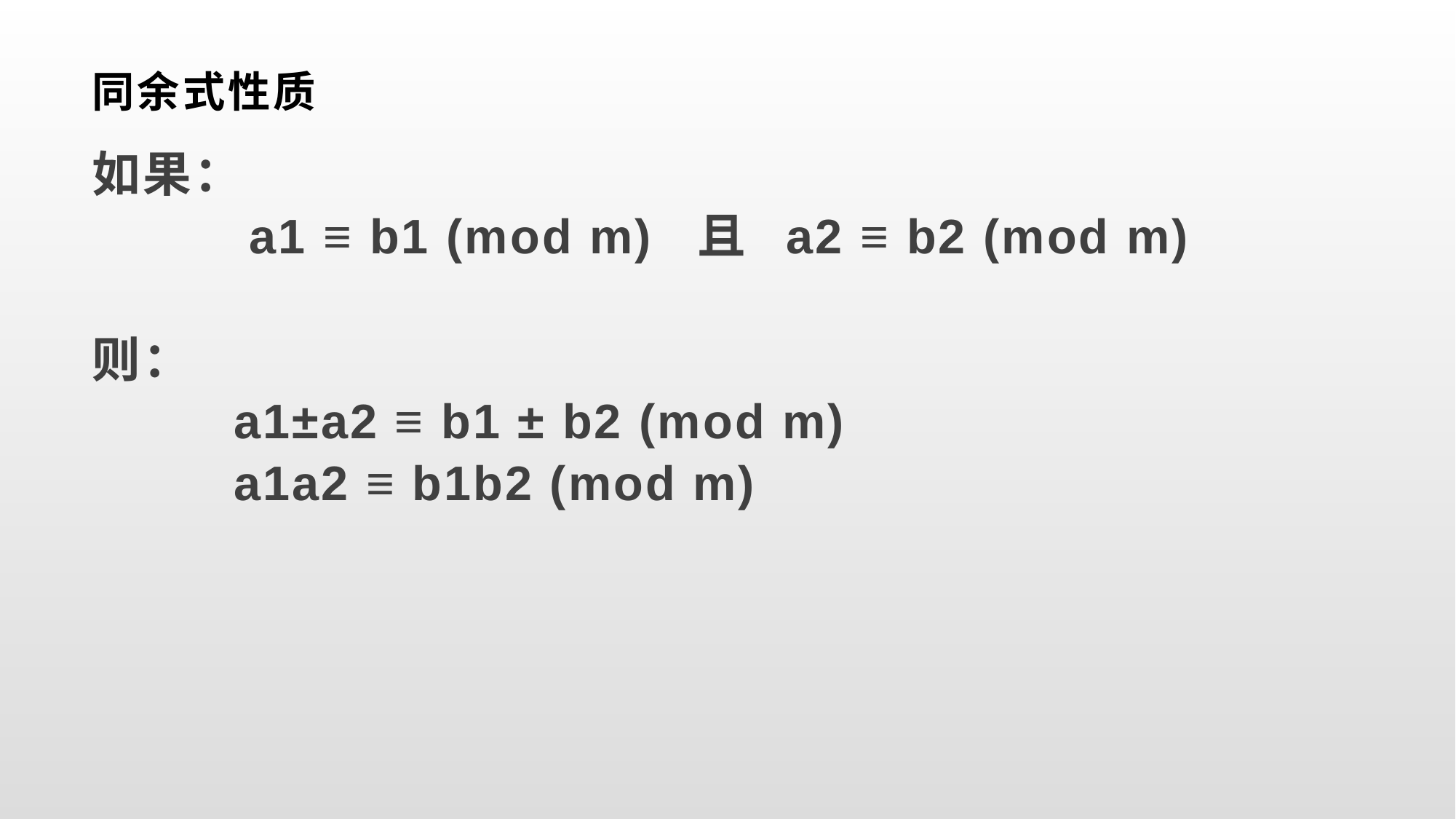

# 同余式性质
如果：
          a1 ≡ b1 (mod m)  且  a2 ≡ b2 (mod m)

则：
         a1±a2 ≡ b1 ± b2 (mod m)
         a1a2 ≡ b1b2 (mod m)